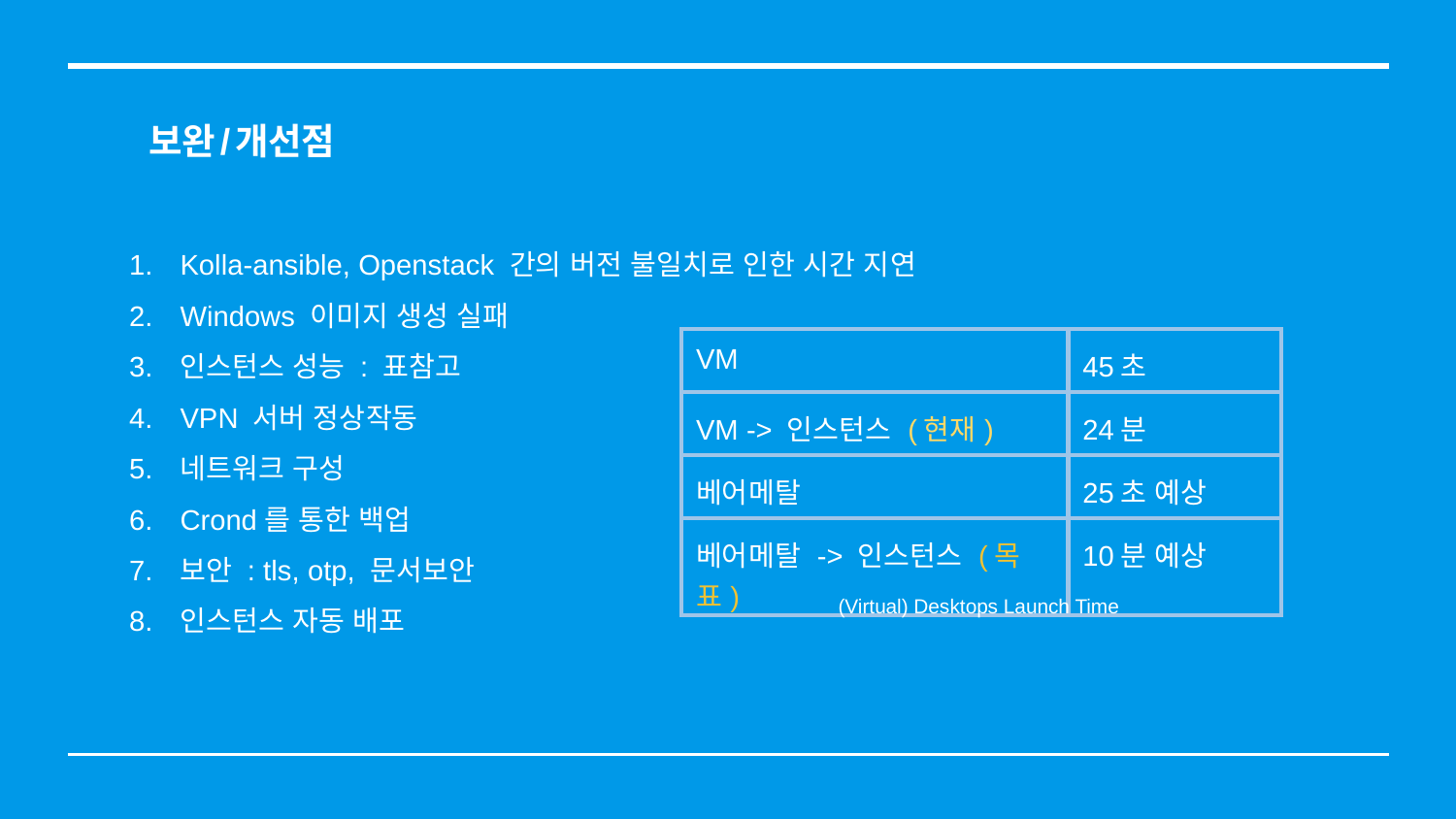

# 보완/개선점
Kolla-ansible, Openstack 간의 버전 불일치로 인한 시간 지연
Windows 이미지 생성 실패
인스턴스 성능 : 표참고
VPN 서버 정상작동
네트워크 구성
Crond를 통한 백업
보안 : tls, otp, 문서보안
인스턴스 자동 배포

| VM | 45초 |
| --- | --- |
| VM -> 인스턴스 (현재) | 24분 |
| 베어메탈 | 25초 예상 |
| 베어메탈 -> 인스턴스 (목표) | 10분 예상 |
(Virtual) Desktops Launch Time